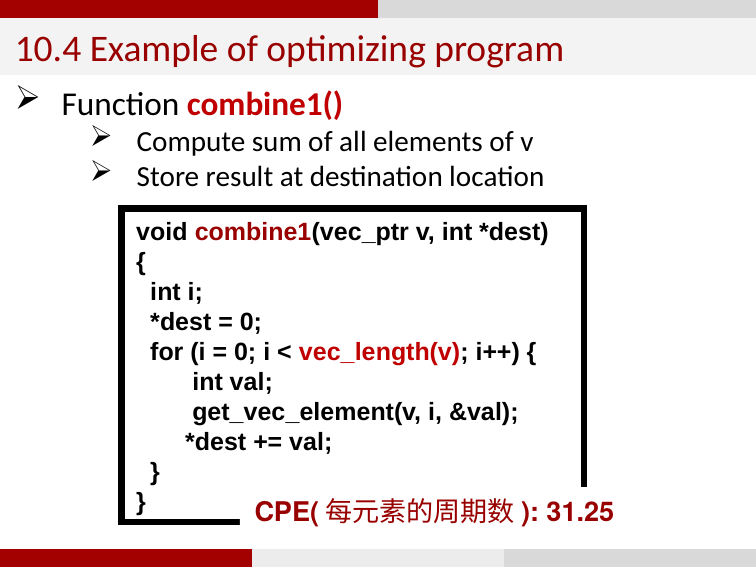

10.4 Example of optimizing program
Function combine1()
Compute sum of all elements of v
Store result at destination location
void combine1(vec_ptr v, int *dest)
{
  int i;
  *dest = 0;
  for (i = 0; i < vec_length(v); i++) {
        int val;
        get_vec_element(v, i, &val);
       *dest += val;
  }
}
CPE(每元素的周期数): 31.25

27